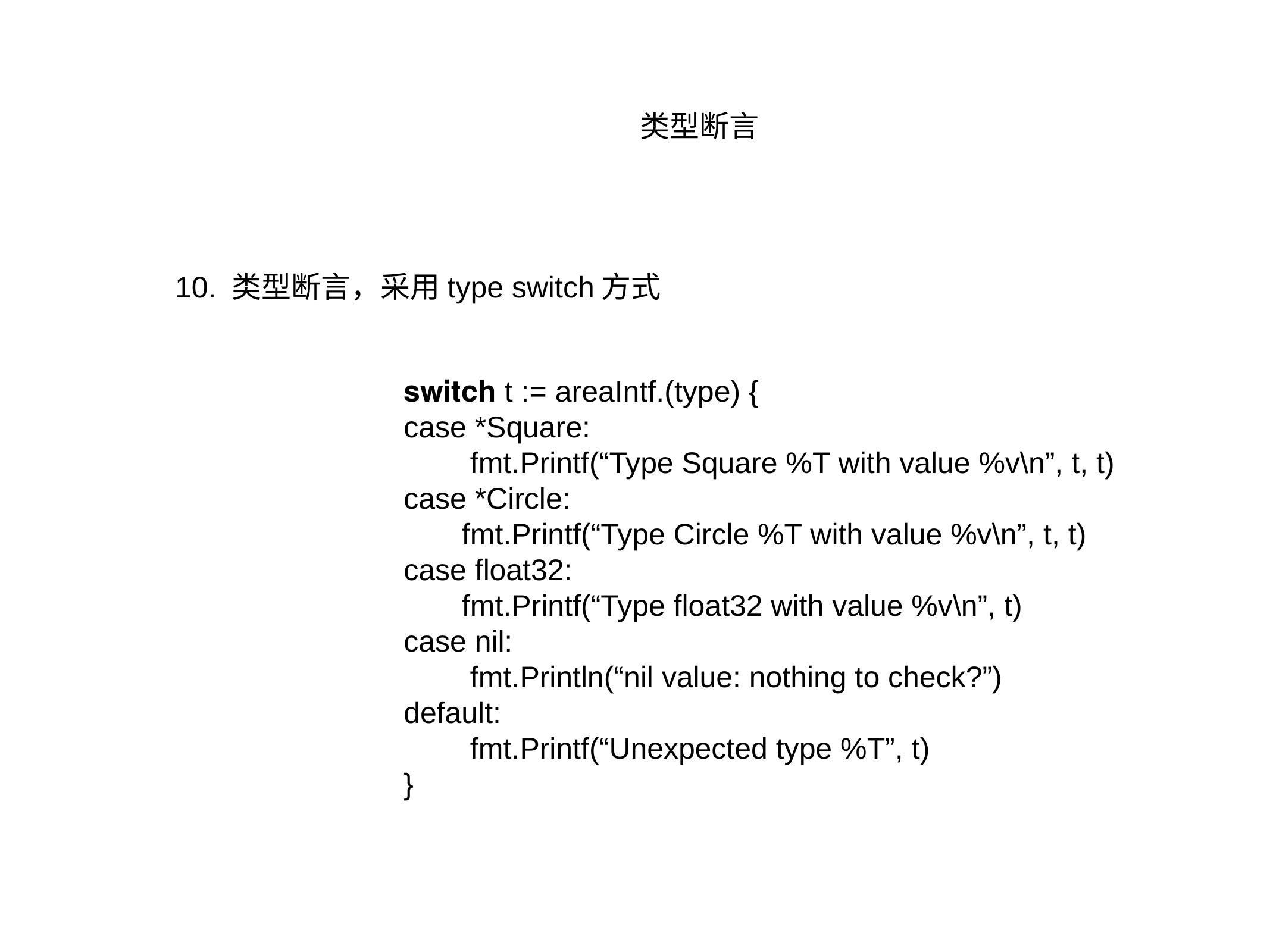

类型断言
10. 类型断言，采用type switch方式

switch t := areaIntf.(type) {
case *Square:
        fmt.Printf(“Type Square %T with value %v\n”, t, t)
case *Circle:
       fmt.Printf(“Type Circle %T with value %v\n”, t, t)
case float32:
       fmt.Printf(“Type float32 with value %v\n”, t)
case nil:
        fmt.Println(“nil value: nothing to check?”)
default:
        fmt.Printf(“Unexpected type %T”, t)
}